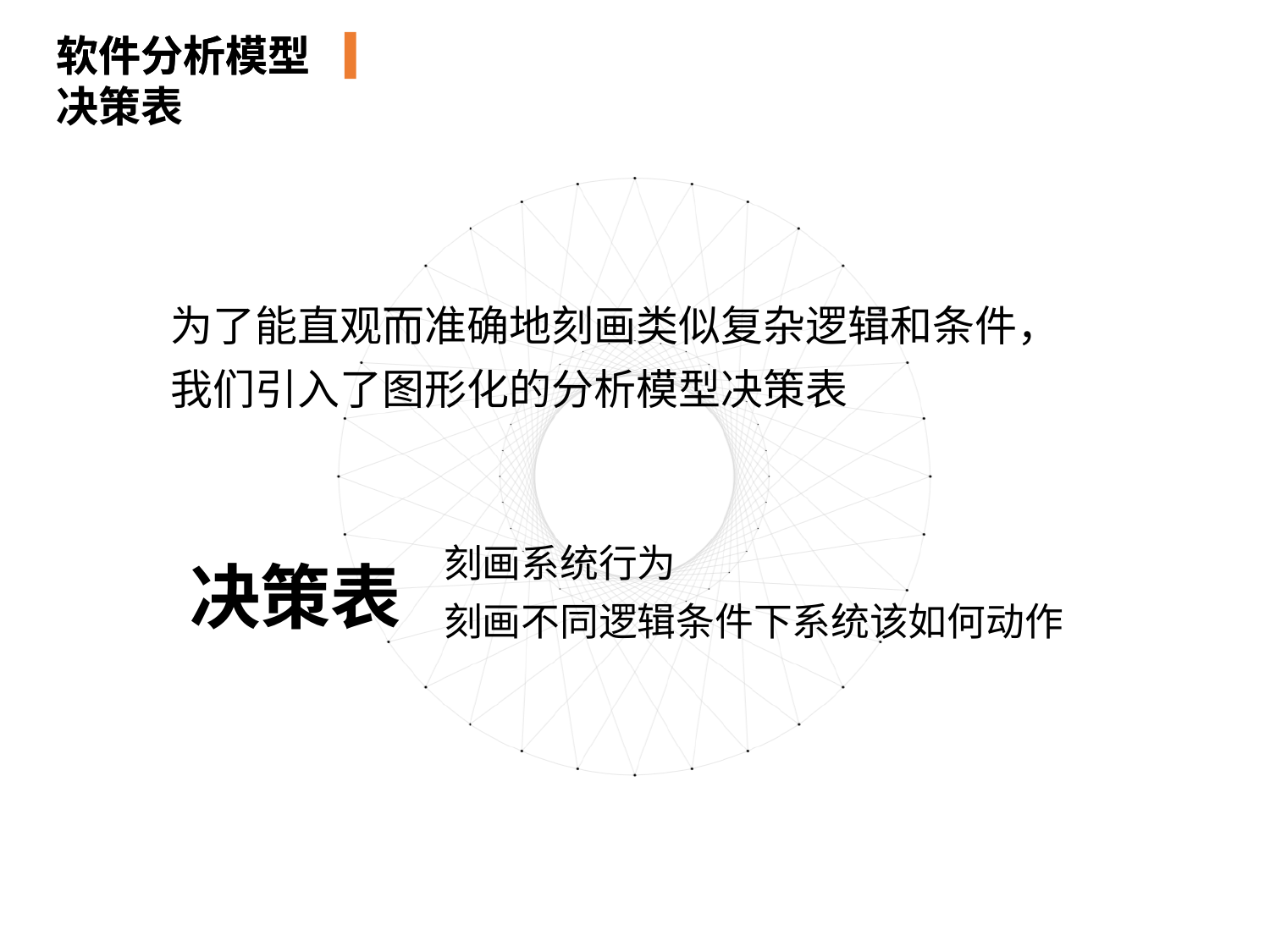

软件分析模型
软件分析模型决策表

为了能直观而准确地刻画类似复杂逻辑和条件，我们引入了图形化的分析模型决策表
刻画系统行为
刻画不同逻辑条件下系统该如何动作
决策表